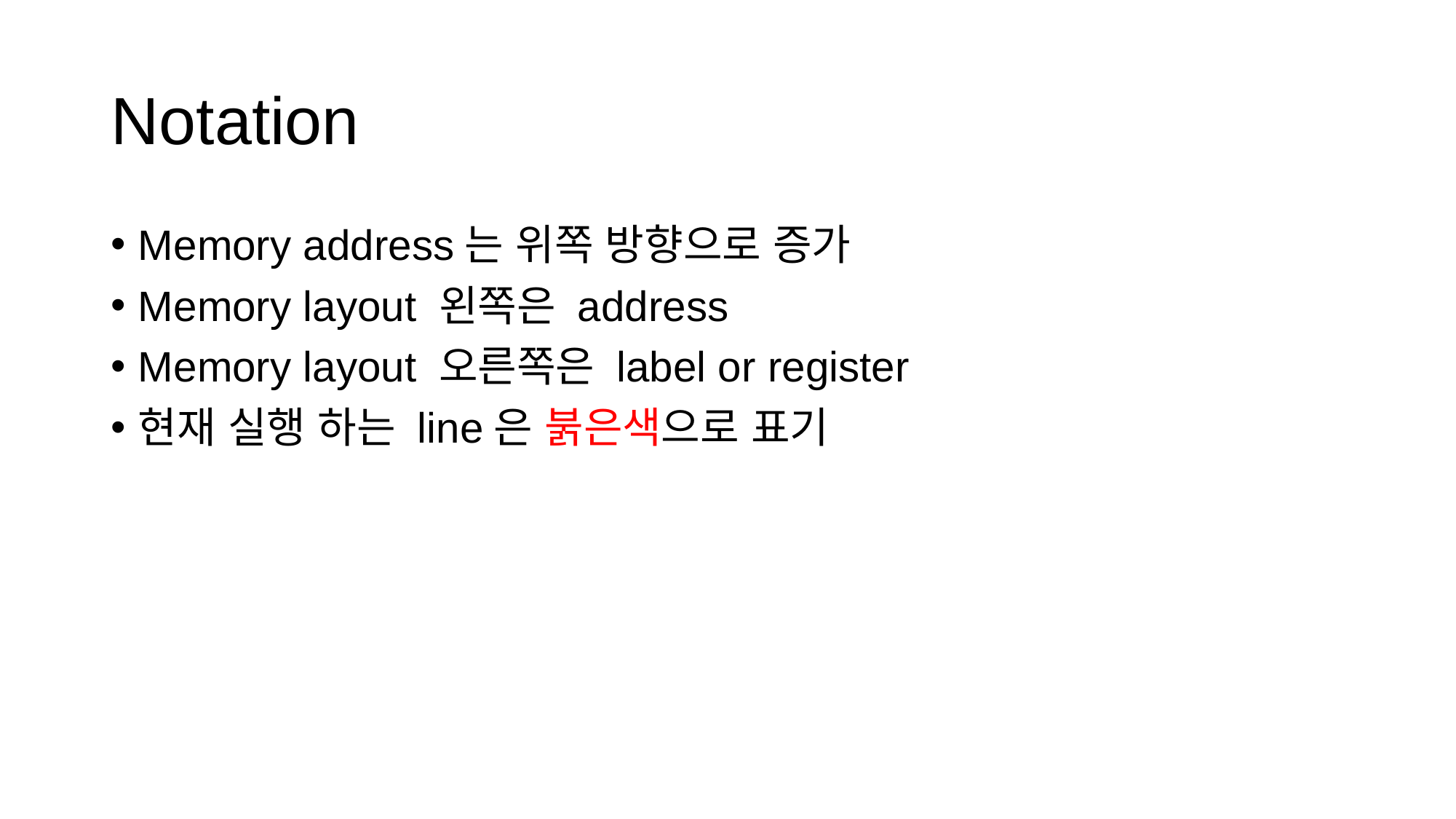

# Notation
Memory address는 위쪽 방향으로 증가
Memory layout 왼쪽은 address
Memory layout 오른쪽은 label or register
현재 실행 하는 line은 붉은색으로 표기